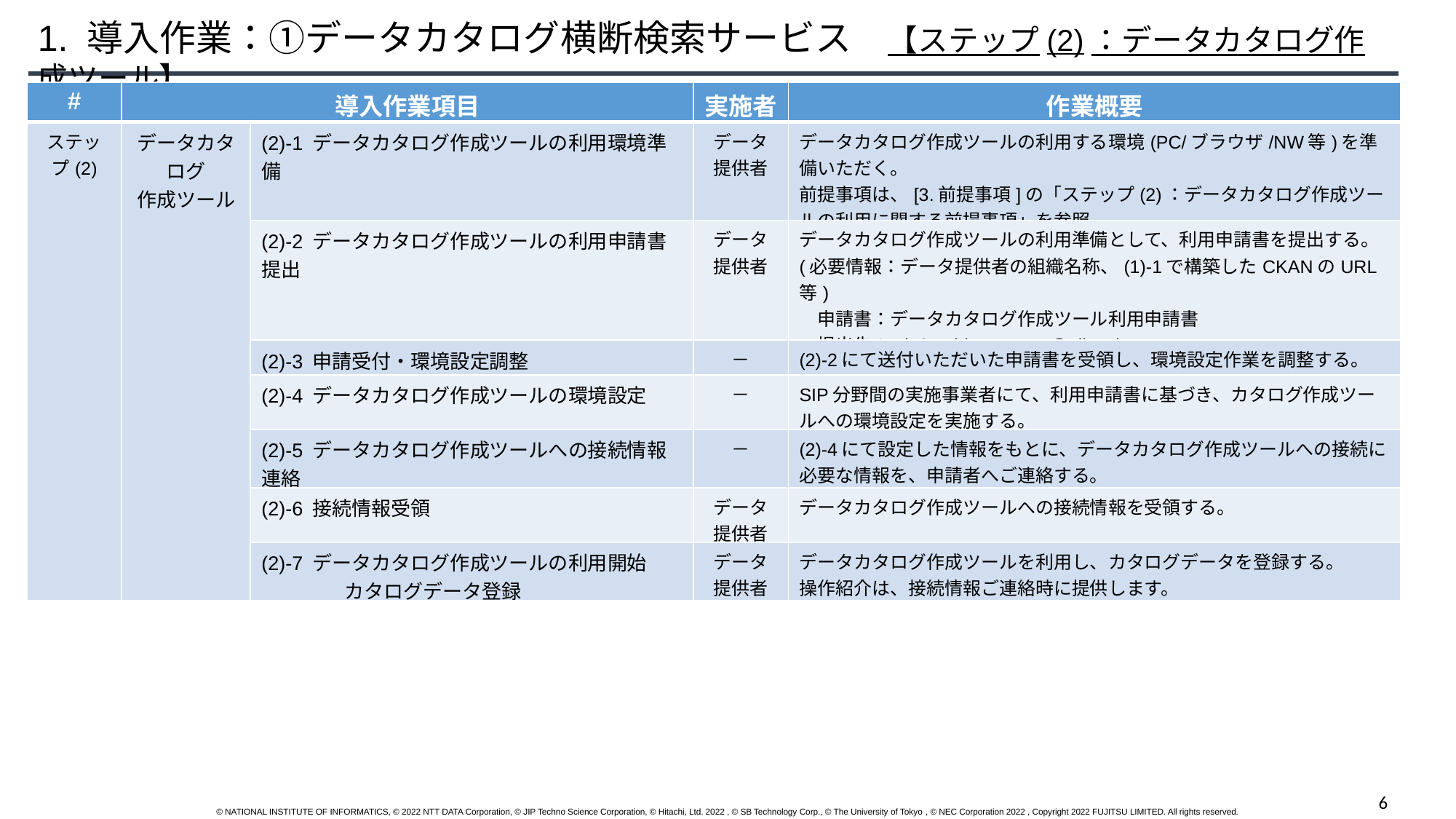

1. 導入作業：①データカタログ横断検索サービス　【ステップ(2)：データカタログ作成ツール】
| # | 導入作業項目 |  | 実施者 | 作業概要 |
| --- | --- | --- | --- | --- |
| ステップ(2) | データカタログ 作成ツール | (2)-1 データカタログ作成ツールの利用環境準備 | データ 提供者 | データカタログ作成ツールの利用する環境(PC/ブラウザ/NW等)を準備いただく。 前提事項は、[3.前提事項]の「ステップ(2)：データカタログ作成ツールの利用に関する前提事項」を参照。 |
|  |  | (2)-2 データカタログ作成ツールの利用申請書提出 | データ 提供者 | データカタログ作成ツールの利用準備として、利用申請書を提出する。 (必要情報：データ提供者の組織名称、(1)-1で構築したCKANのURL等) 　申請書：データカタログ作成ツール利用申請書 　提出先：sip2cadde\_support@nii.ac.jp |
|  |  | (2)-3 申請受付・環境設定調整 | － | (2)-2にて送付いただいた申請書を受領し、環境設定作業を調整する。 |
|  |  | (2)-4 データカタログ作成ツールの環境設定 | － | SIP分野間の実施事業者にて、利用申請書に基づき、カタログ作成ツールへの環境設定を実施する。 |
|  |  | (2)-5 データカタログ作成ツールへの接続情報連絡 | － | (2)-4にて設定した情報をもとに、データカタログ作成ツールへの接続に必要な情報を、申請者へご連絡する。 |
|  |  | (2)-6 接続情報受領 | データ 提供者 | データカタログ作成ツールへの接続情報を受領する。 |
|  |  | (2)-7 データカタログ作成ツールの利用開始 　　　　 カタログデータ登録 | データ 提供者 | データカタログ作成ツールを利用し、カタログデータを登録する。 操作紹介は、接続情報ご連絡時に提供します。 |